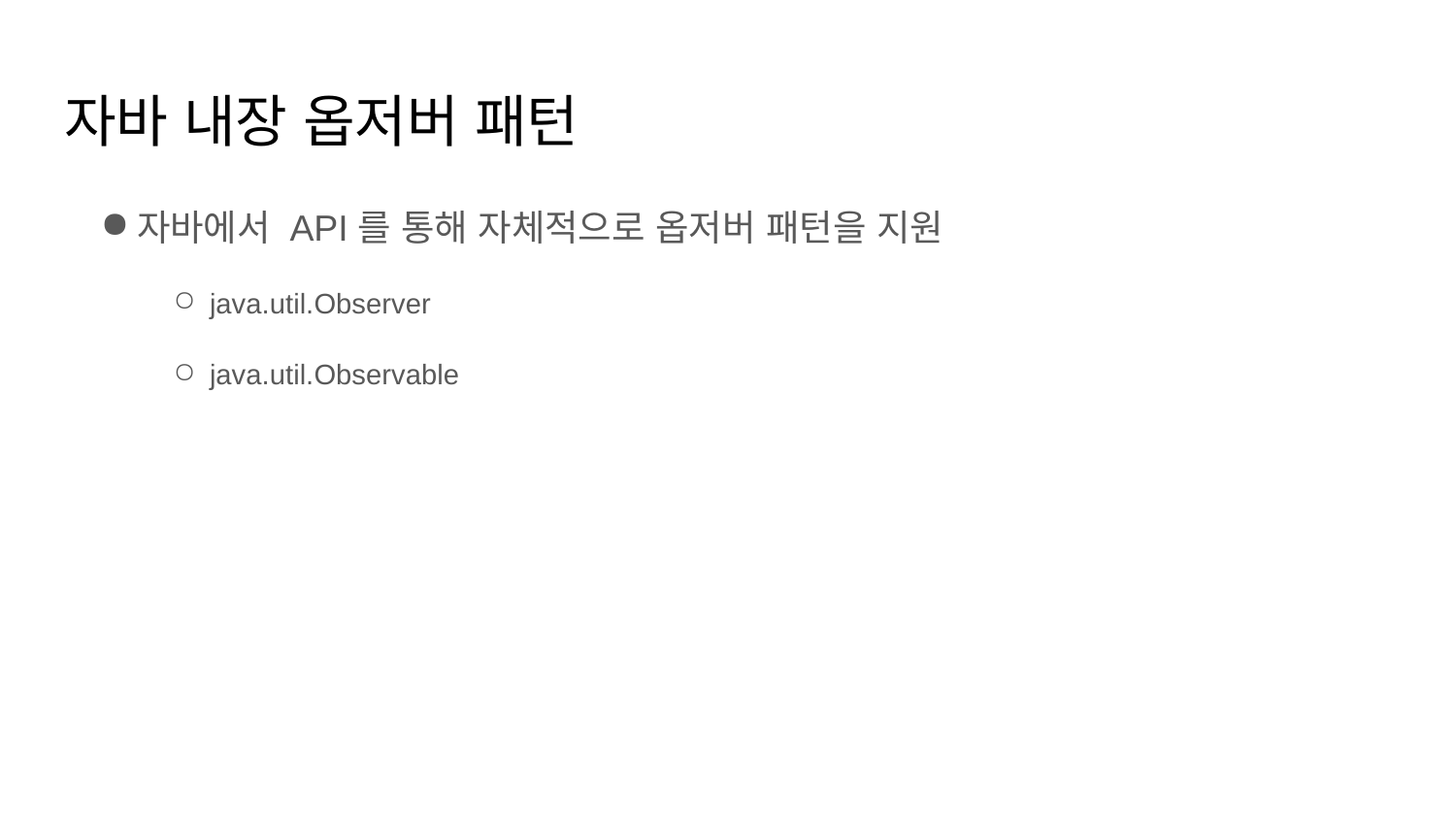

# 자바 내장 옵저버 패턴
자바에서 API를 통해 자체적으로 옵저버 패턴을 지원
java.util.Observer
java.util.Observable